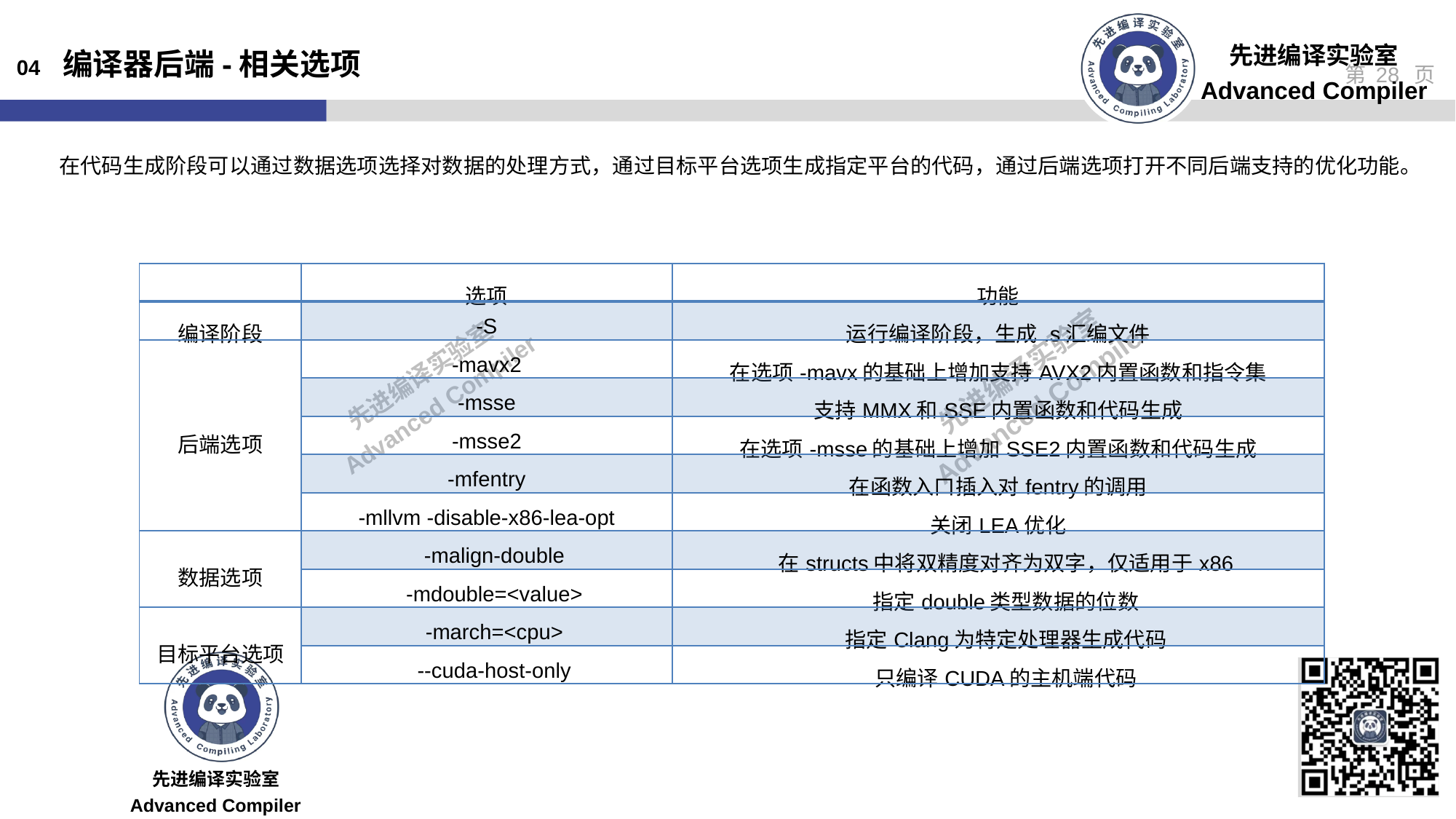

04  编译器后端-相关选项
在代码生成阶段可以通过数据选项选择对数据的处理方式，通过目标平台选项生成指定平台的代码，通过后端选项打开不同后端支持的优化功能。
|  | 选项 | 功能 |
| --- | --- | --- |
| 编译阶段 | -S | 运行编译阶段，生成.s汇编文件 |
| 后端选项 | -mavx2 | 在选项-mavx的基础上增加支持AVX2内置函数和指令集 |
|  | -msse | 支持MMX和SSE内置函数和代码生成 |
|  | -msse2 | 在选项-msse的基础上增加SSE2内置函数和代码生成 |
|  | -mfentry | 在函数入口插入对fentry的调用 |
|  | -mllvm -disable-x86-lea-opt | 关闭LEA优化 |
| 数据选项 | -malign-double | 在structs中将双精度对齐为双字，仅适用于x86 |
|  | -mdouble=<value> | 指定double类型数据的位数 |
| 目标平台选项 | -march=<cpu> | 指定Clang为特定处理器生成代码 |
|  | --cuda-host-only | 只编译CUDA的主机端代码 |